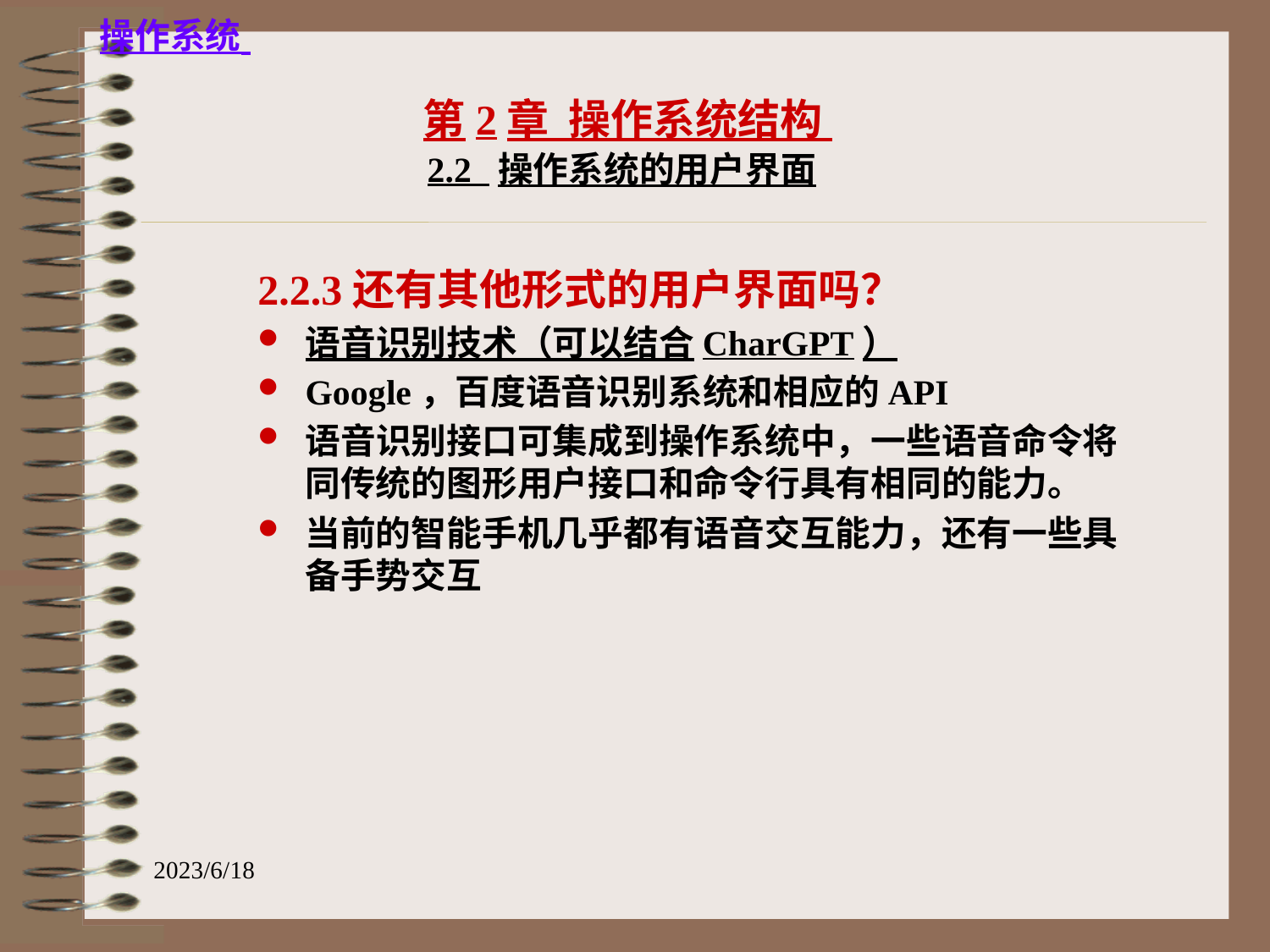

# 2.2  操作系统的用户界面
2.2.3还有其他形式的用户界面吗？
语音识别技术（可以结合CharGPT）
Google，百度语音识别系统和相应的API
语音识别接口可集成到操作系统中，一些语音命令将同传统的图形用户接口和命令行具有相同的能力。
当前的智能手机几乎都有语音交互能力，还有一些具备手势交互

2023/6/18